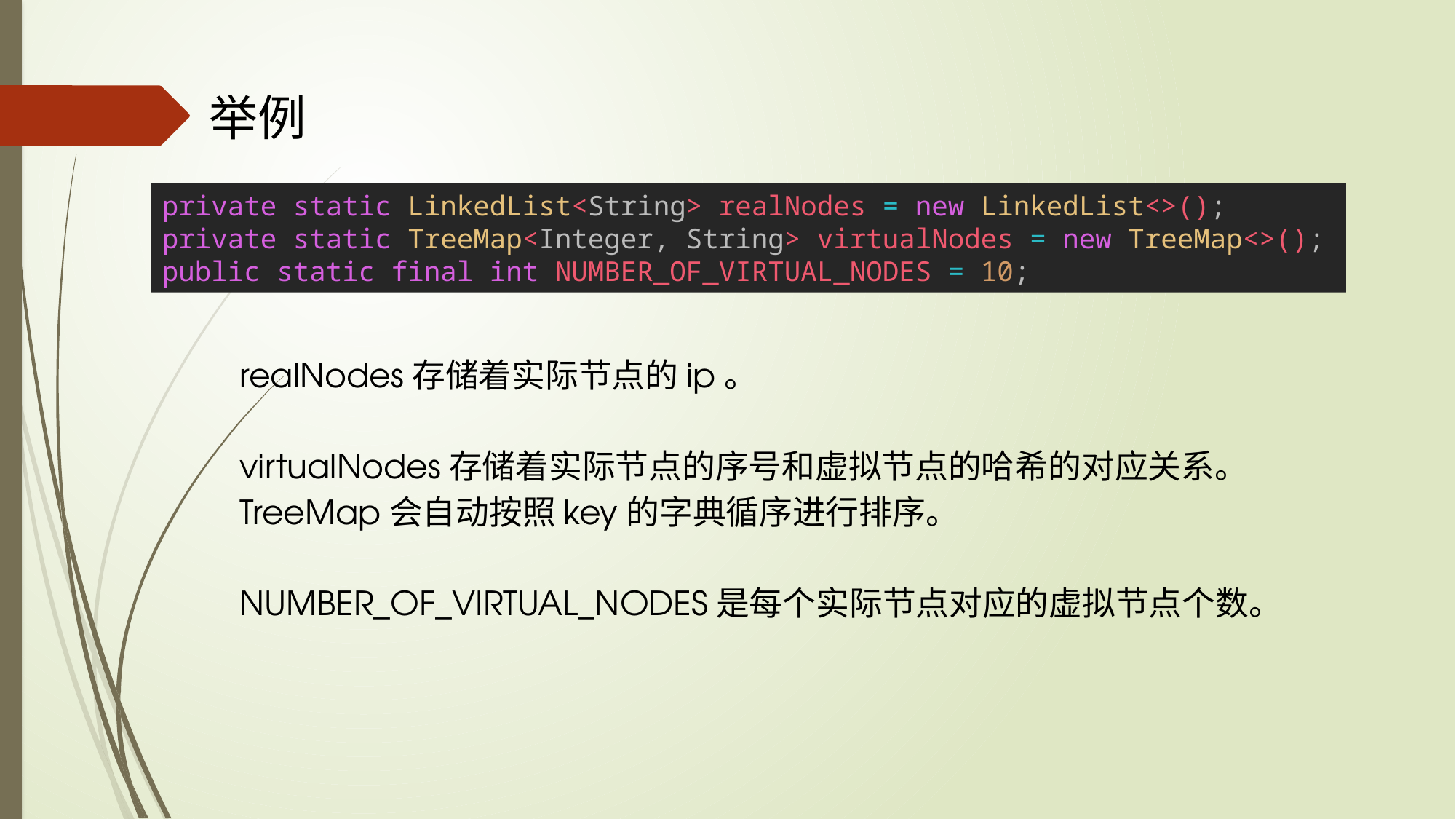

举例
private static LinkedList<String> realNodes = new LinkedList<>();
private static TreeMap<Integer, String> virtualNodes = new TreeMap<>();
public static final int NUMBER_OF_VIRTUAL_NODES = 10;
realNodes存储着实际节点的ip。

virtualNodes存储着实际节点的序号和虚拟节点的哈希的对应关系。TreeMap会自动按照key的字典循序进行排序。

NUMBER_OF_VIRTUAL_NODES是每个实际节点对应的虚拟节点个数。